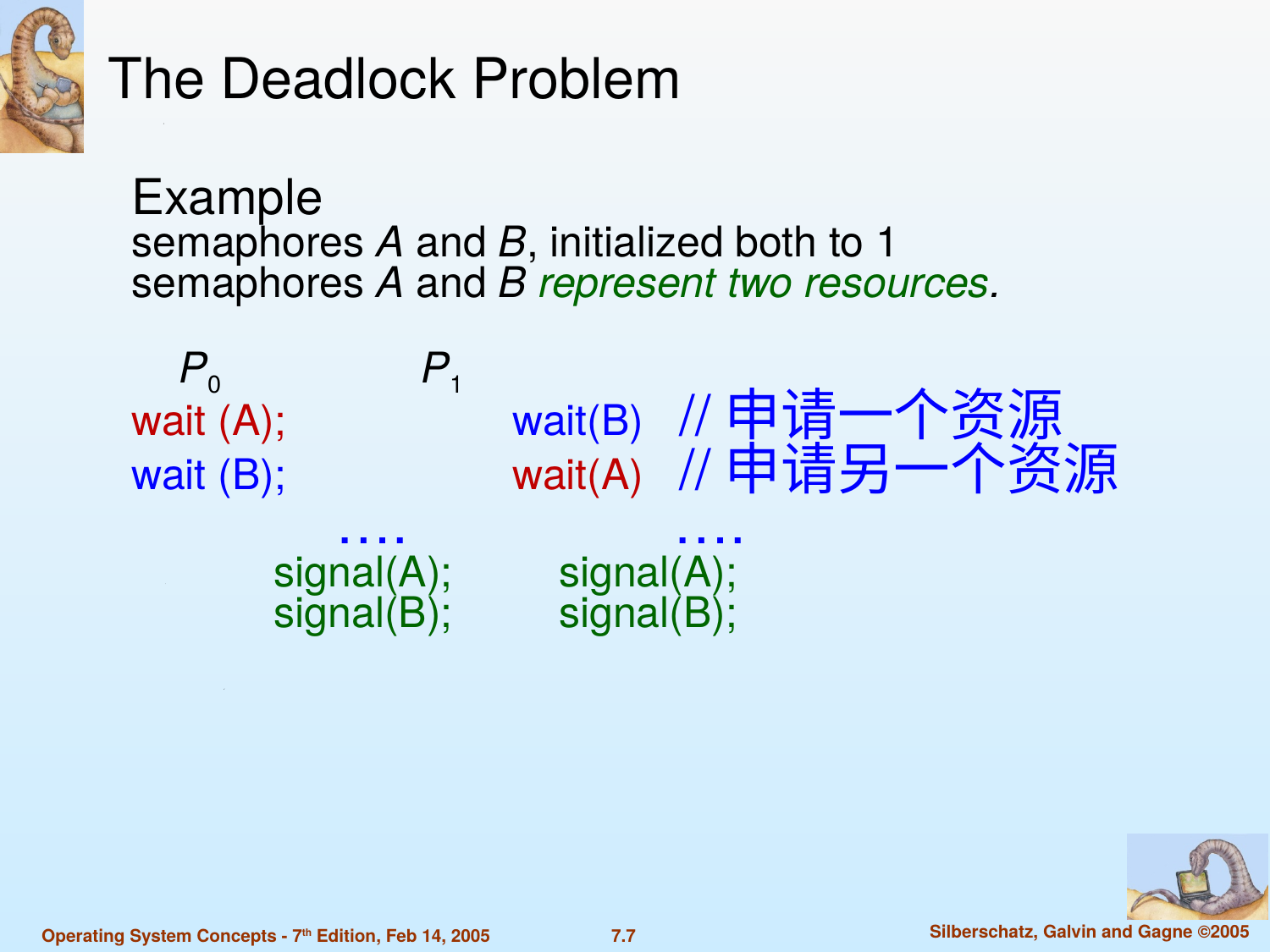

The Deadlock Problem
Example
semaphores A and B, initialized both to 1
semaphores A and B represent two resources.

    P0		   P1
wait (A);		wait(B)   //申请一个资源
wait (B);		wait(A)   //申请另一个资源
             ….                 ….
            signal(A);         signal(A);
            signal(B);         signal(B);